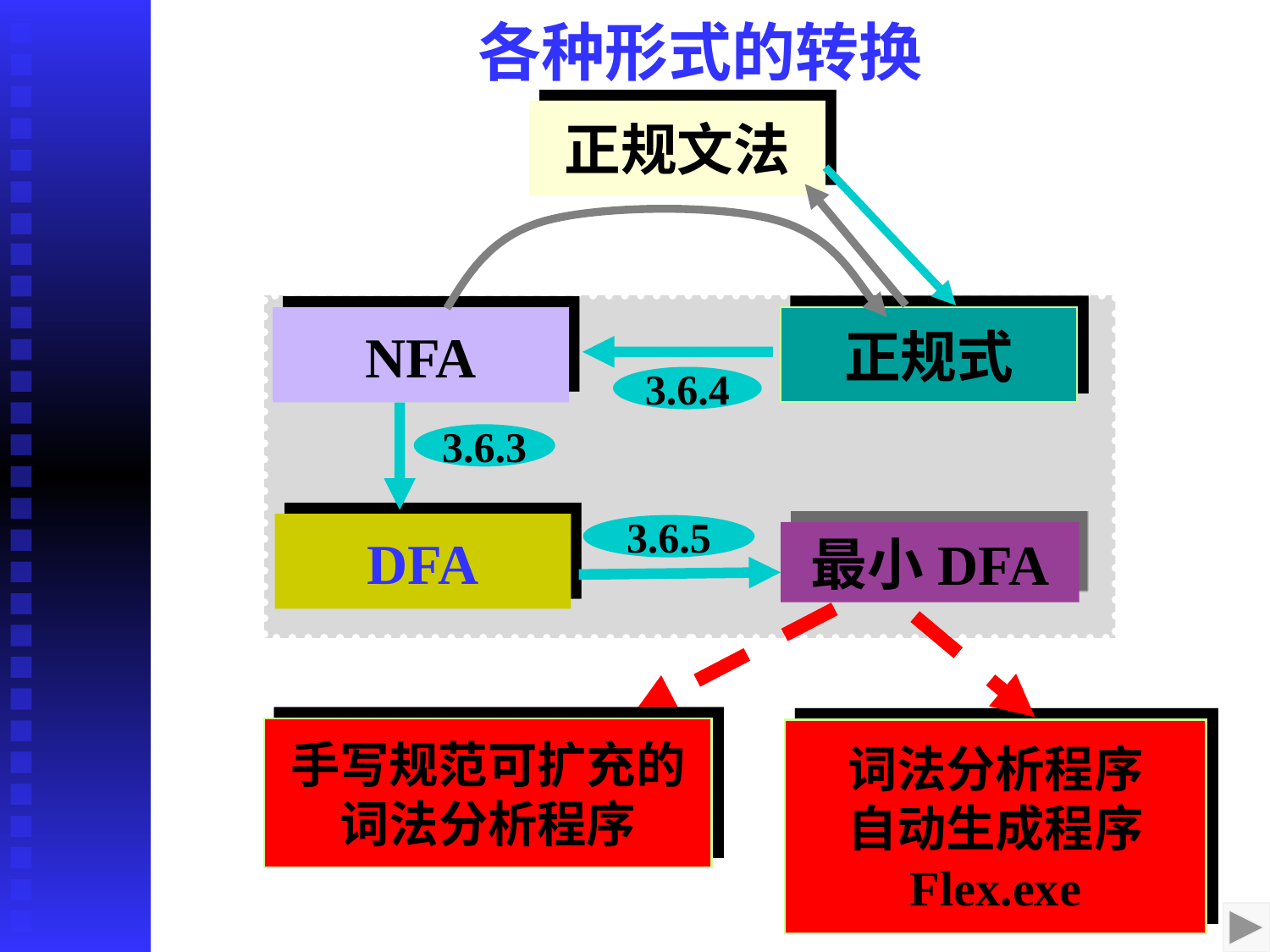

各种形式的转换
正规文法

NFA
正规式

3.6.4

3.6.3
DFA
3.6.5
最小DFA

手写规范可扩充的
词法分析程序
词法分析程序
自动生成程序
Flex.exe
2020/10/7
6